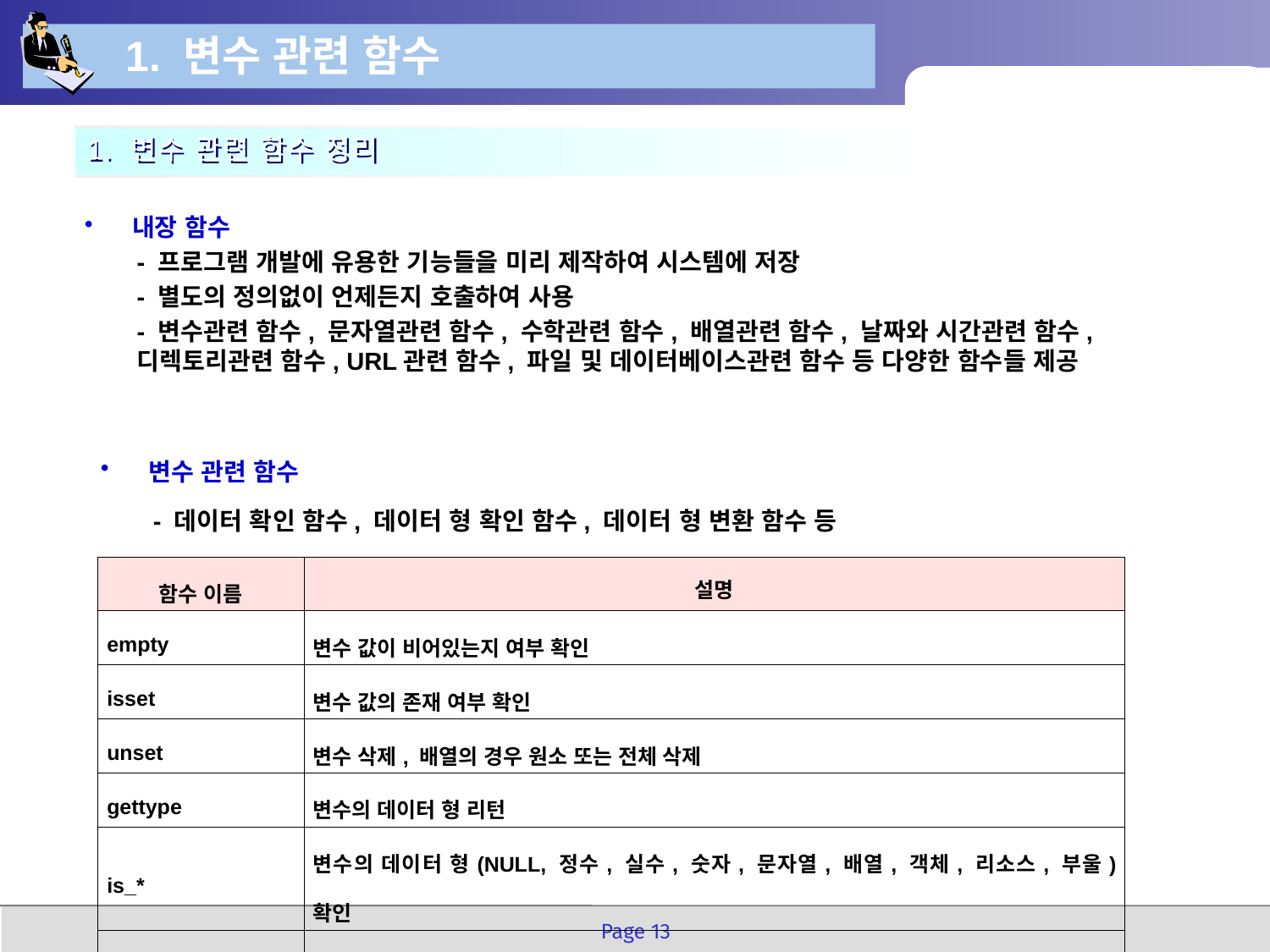

1. 변수 관련 함수
1. 변수 관련 함수 정리

내장 함수
- 프로그램 개발에 유용한 기능들을 미리 제작하여 시스템에 저장
- 별도의 정의없이 언제든지 호출하여 사용
- 변수관련 함수, 문자열관련 함수, 수학관련 함수, 배열관련 함수, 날짜와 시간관련 함수, 디렉토리관련 함수, URL관련 함수, 파일 및 데이터베이스관련 함수 등 다양한 함수들 제공

변수 관련 함수
- 데이터 확인 함수, 데이터 형 확인 함수, 데이터 형 변환 함수 등

| 함수 이름 | 설명 |
| --- | --- |
| empty | 변수 값이 비어있는지 여부 확인 |
| isset | 변수 값의 존재 여부 확인 |
| unset | 변수 삭제, 배열의 경우 원소 또는 전체 삭제 |
| gettype | 변수의 데이터 형 리턴 |
| is\_\* | 변수의 데이터 형(NULL, 정수, 실수, 숫자, 문자열, 배열, 객체, 리소스, 부울) 확인 |
| settype | 변수의 데이터 형 변환 |
Page 13